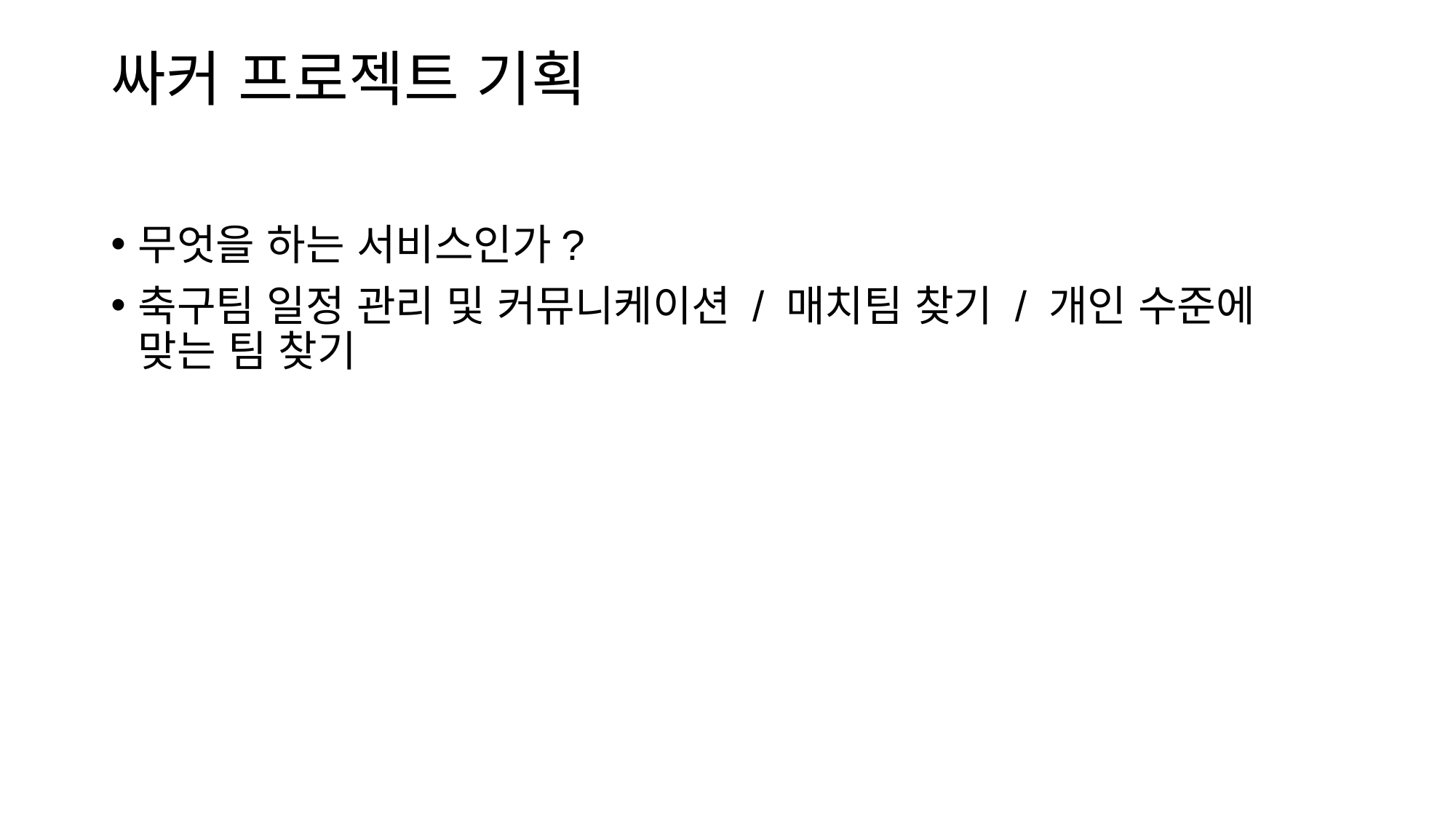

# 싸커 프로젝트 기획
무엇을 하는 서비스인가?
축구팀 일정 관리 및 커뮤니케이션 / 매치팀 찾기 / 개인 수준에 맞는 팀 찾기